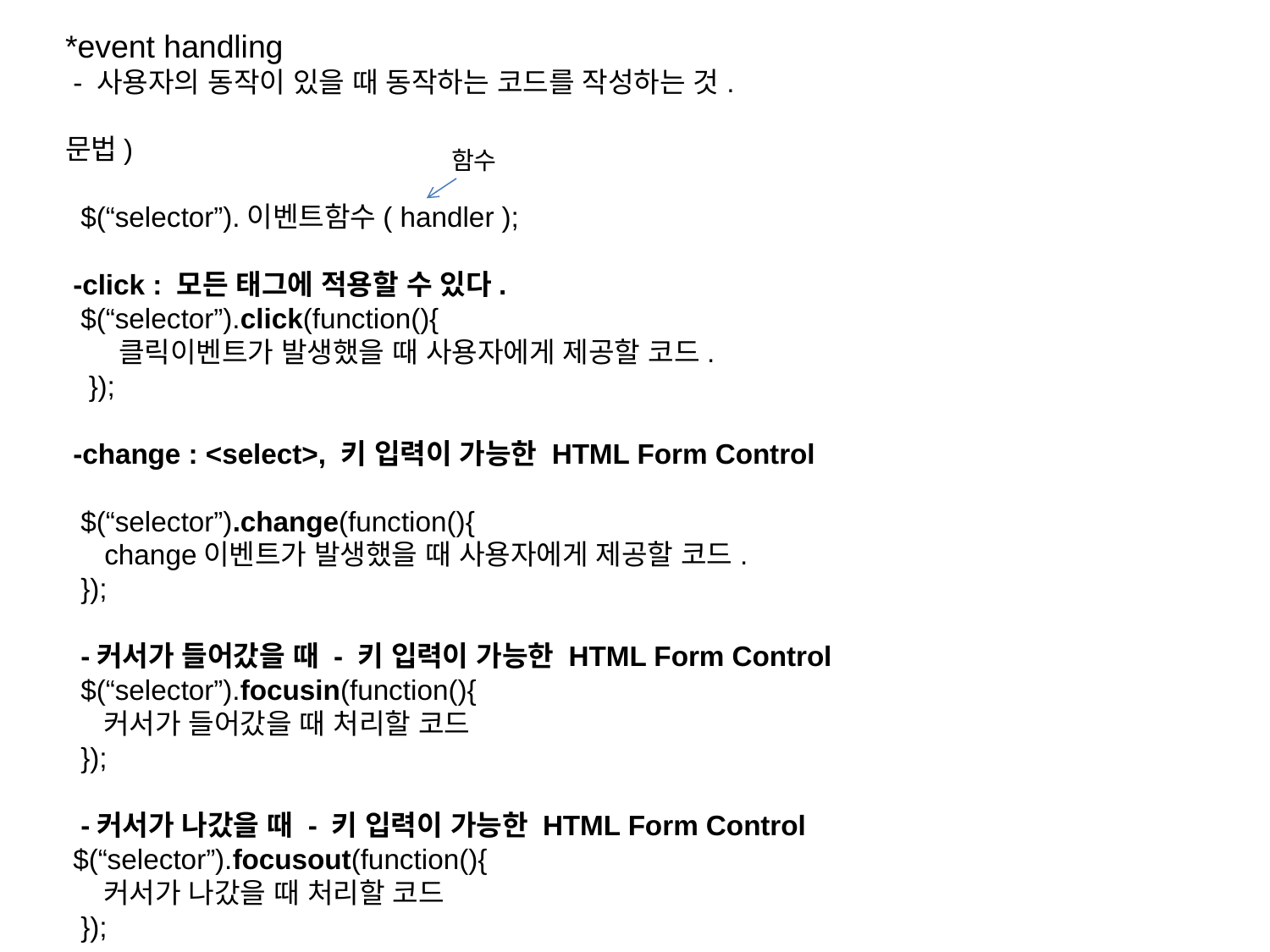

*event handling
 - 사용자의 동작이 있을 때 동작하는 코드를 작성하는 것.

문법)

  $(“selector”).이벤트함수( handler );

 -click : 모든 태그에 적용할 수 있다.
  $(“selector”).click(function(){
      클릭이벤트가 발생했을 때 사용자에게 제공할 코드.
   });

 -change : <select>, 키 입력이 가능한 HTML Form Control

  $(“selector”).change(function(){
     change이벤트가 발생했을 때 사용자에게 제공할 코드.
  });

  -커서가 들어갔을 때 - 키 입력이 가능한 HTML Form Control
  $(“selector”).focusin(function(){
    커서가 들어갔을 때 처리할 코드
  });

  -커서가 나갔을 때 - 키 입력이 가능한 HTML Form Control
 $(“selector”).focusout(function(){
    커서가 나갔을 때 처리할 코드
  });
함수